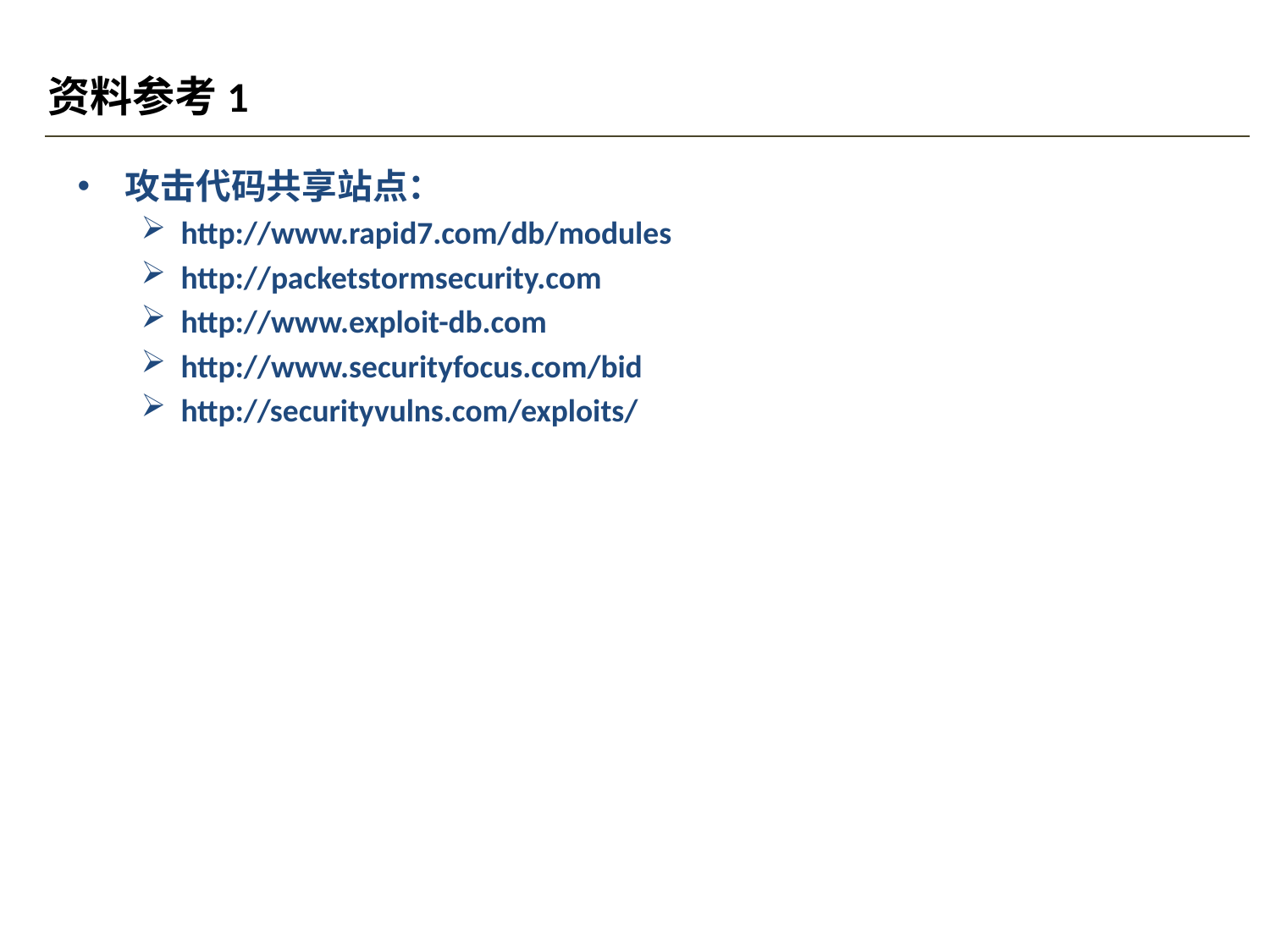

# 资料参考1
攻击代码共享站点：
http://www.rapid7.com/db/modules
http://packetstormsecurity.com
http://www.exploit-db.com
http://www.securityfocus.com/bid
http://securityvulns.com/exploits/